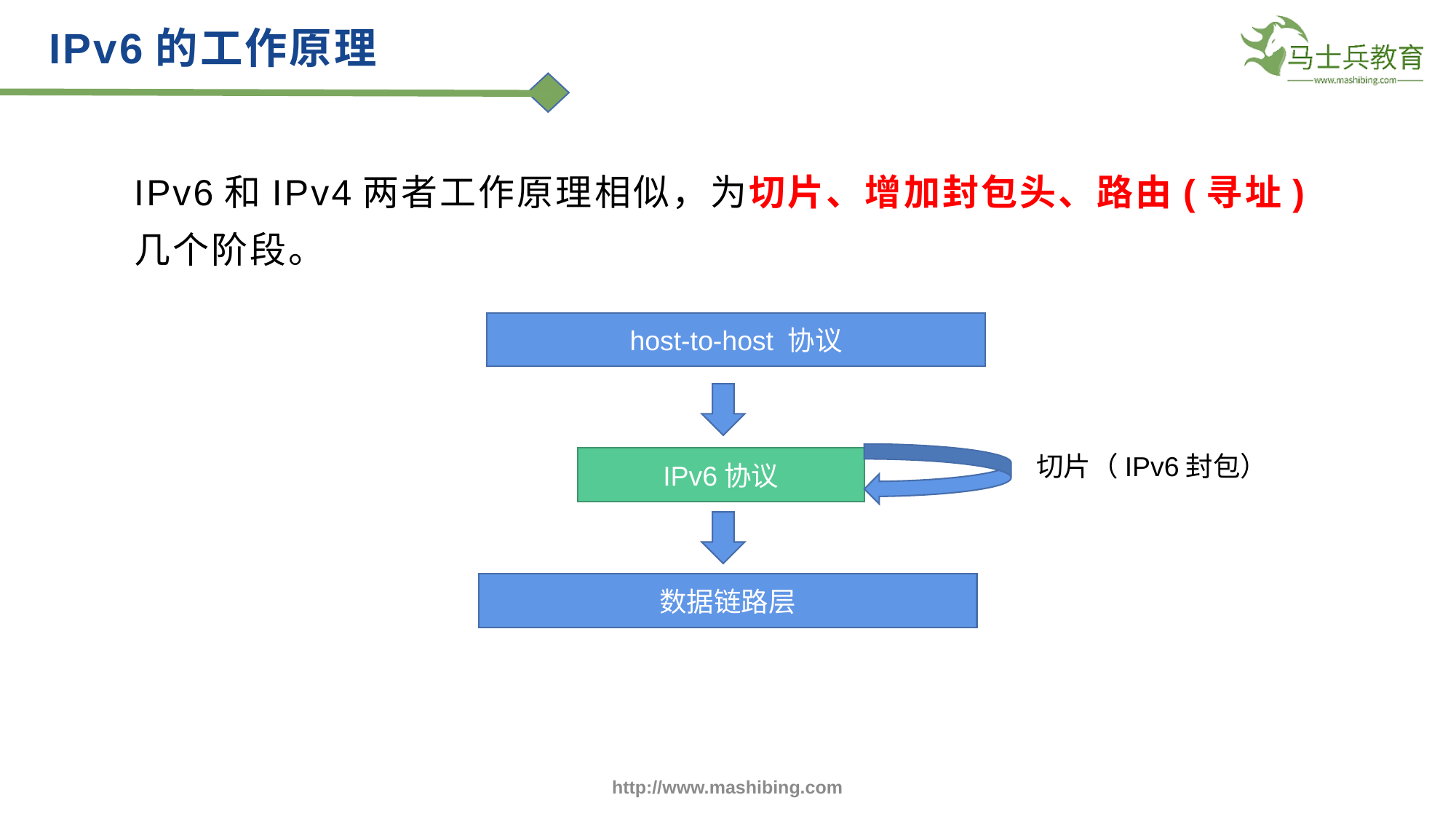

IPv6的工作原理

IPv6和IPv4两者工作原理相似，为切片、增加封包头、路由(寻址)几个阶段。

host-to-host 协议

切片（IPv6封包）
IPv6协议

数据链路层